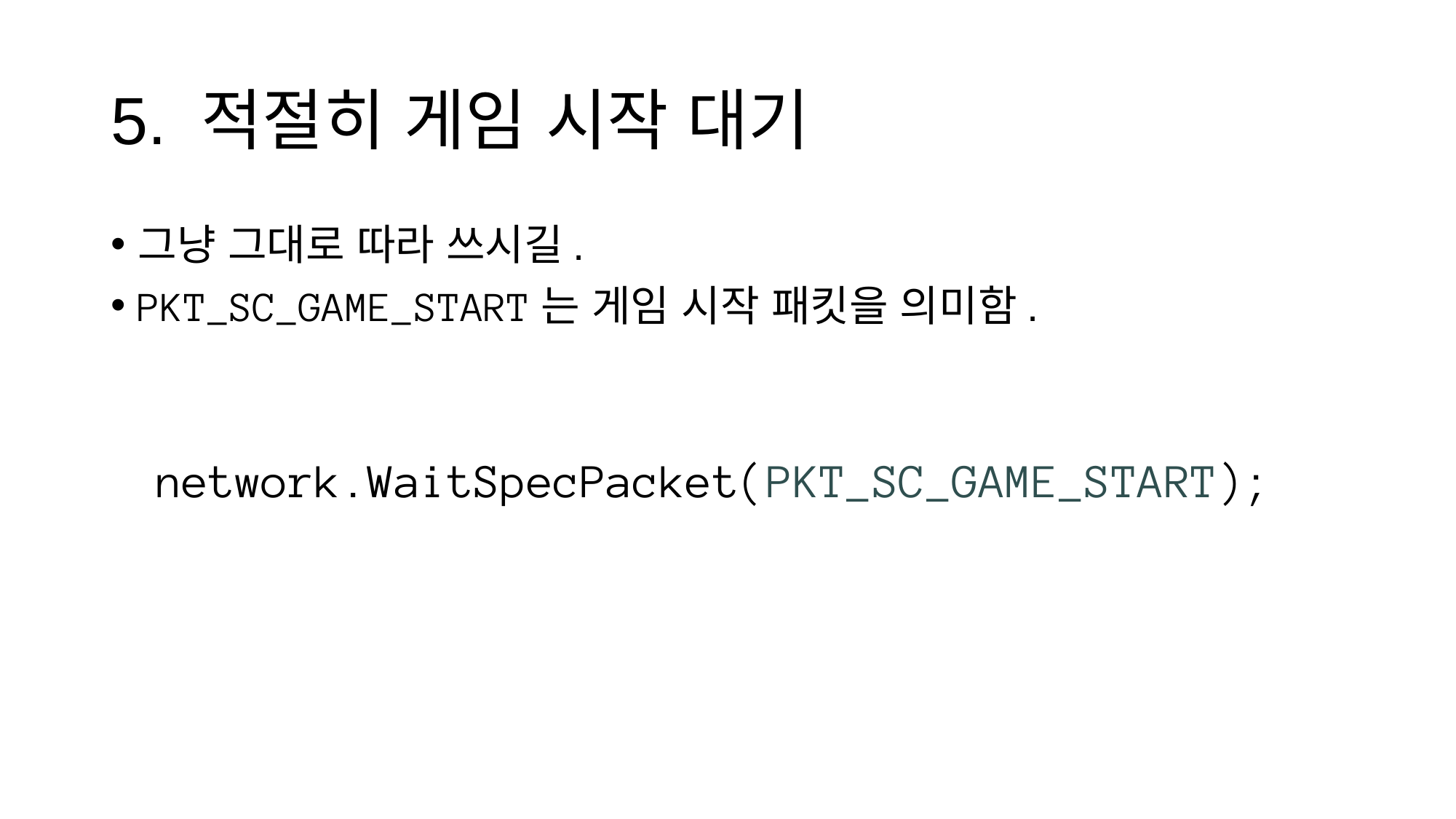

# 5. 적절히 게임 시작 대기
그냥 그대로 따라 쓰시길.
PKT_SC_GAME_START는 게임 시작 패킷을 의미함.
network.WaitSpecPacket(PKT_SC_GAME_START);